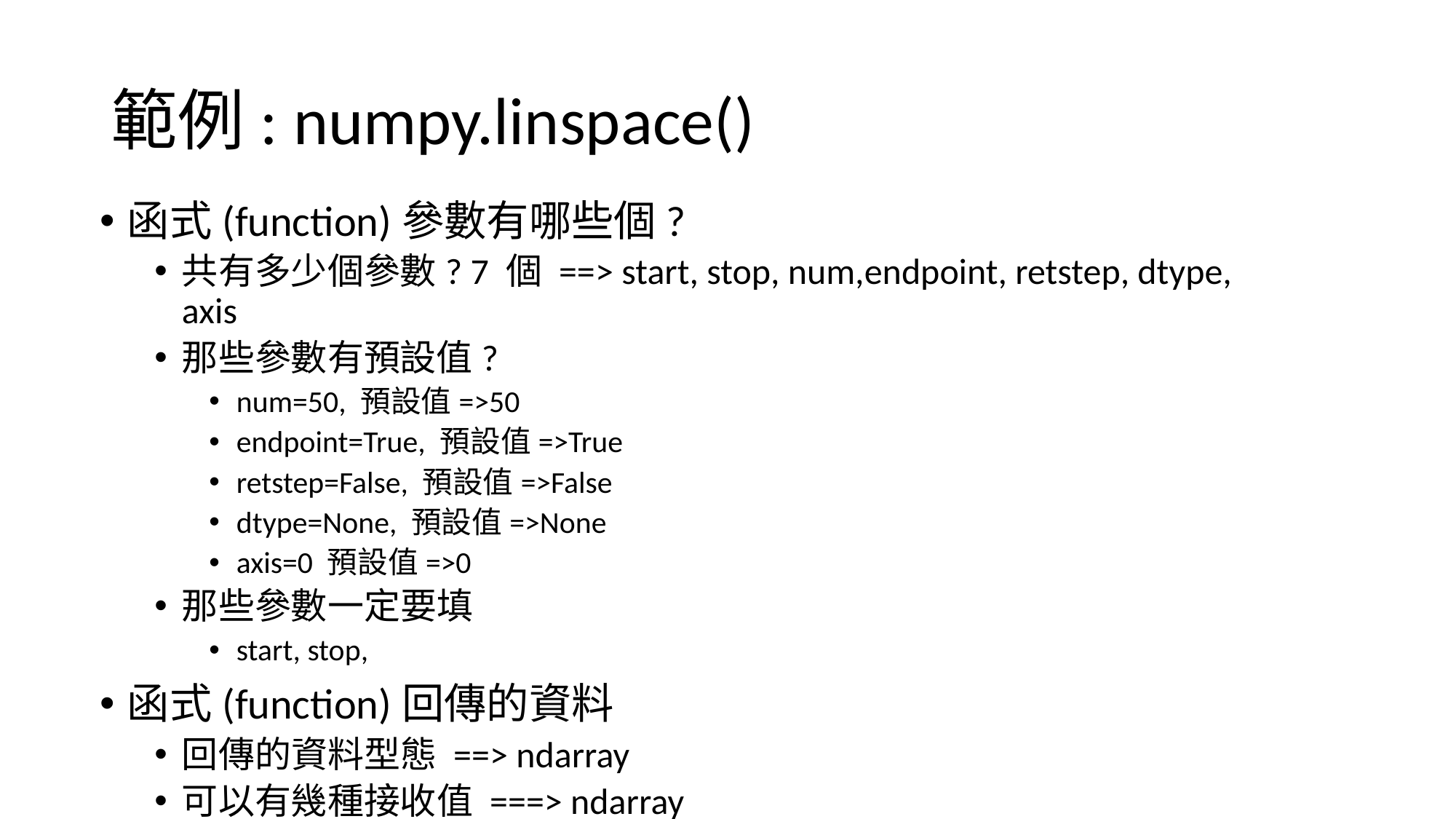

# 範例: numpy.linspace()

函式(function)參數有哪些個?
共有多少個參數? 7 個 ==> start, stop, num,endpoint, retstep, dtype, axis
那些參數有預設值?
num=50, 預設值=>50
endpoint=True, 預設值=>True
retstep=False, 預設值=>False
dtype=None, 預設值=>None
axis=0 預設值=>0
那些參數一定要填
start, stop,
函式(function)回傳的資料
回傳的資料型態 ==> ndarray
可以有幾種接收值 ===> ndarray